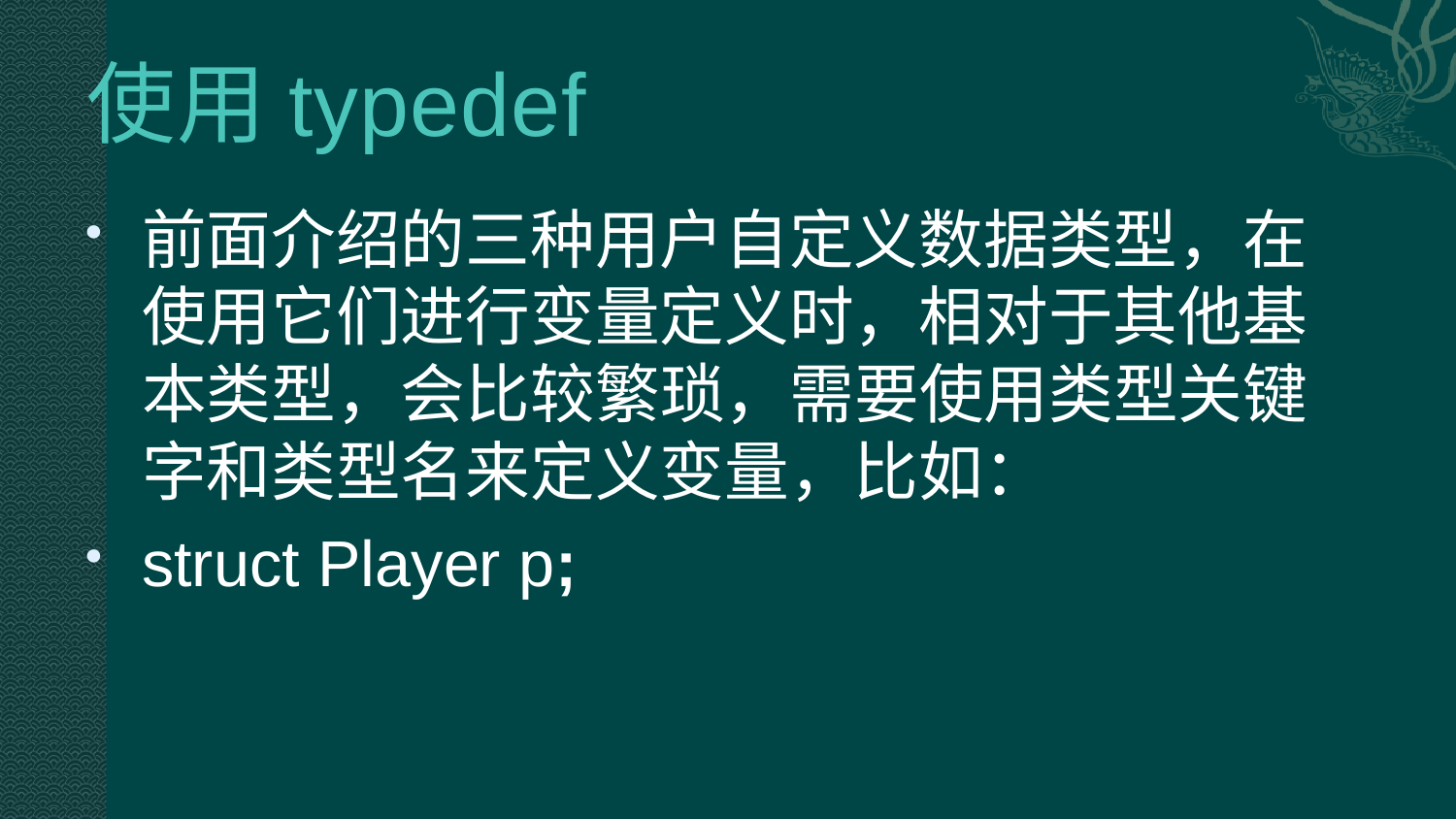

# 使用typedef
前面介绍的三种用户自定义数据类型，在使用它们进行变量定义时，相对于其他基本类型，会比较繁琐，需要使用类型关键字和类型名来定义变量，比如：
struct Player p;